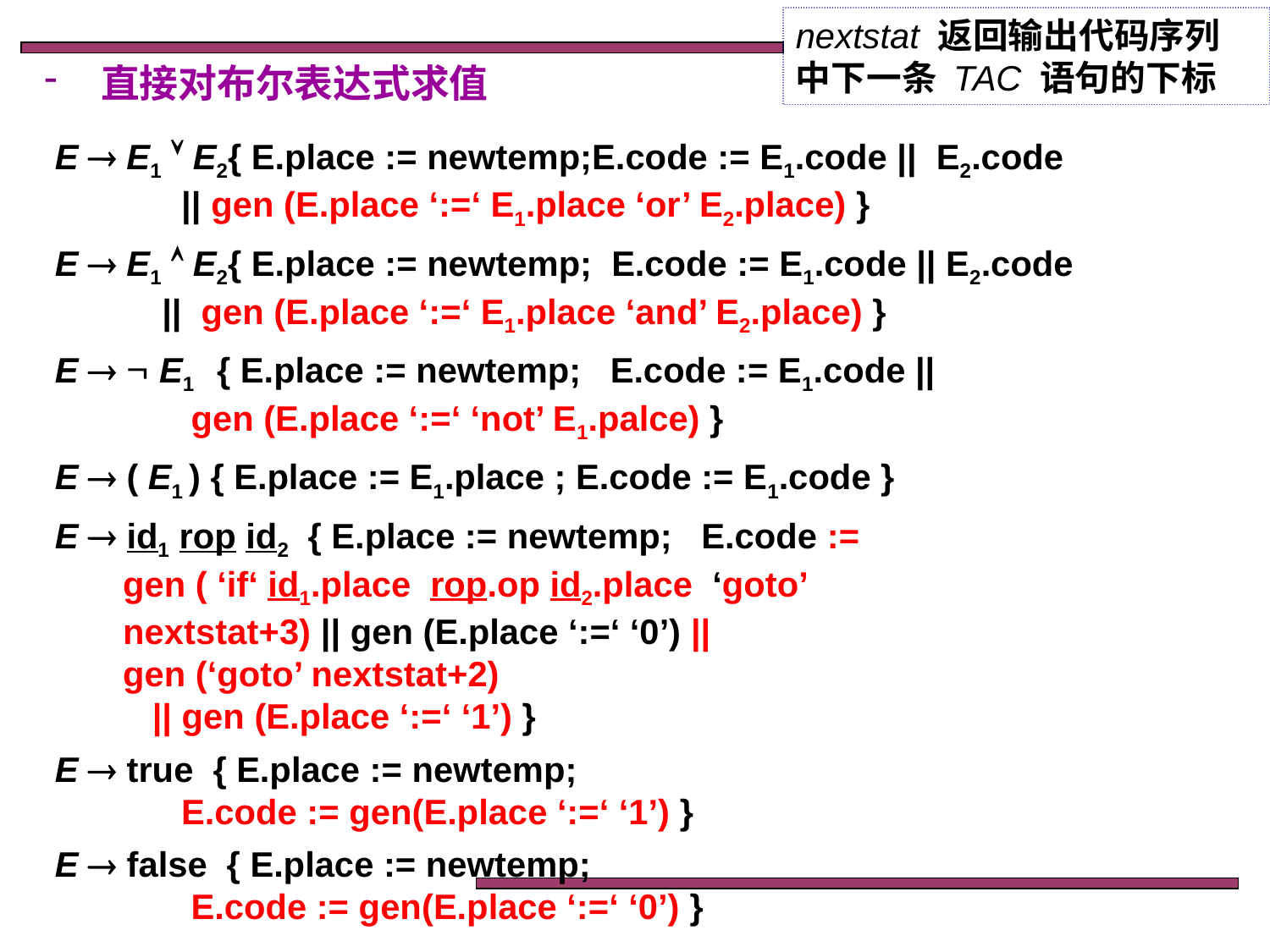

nextstat 返回输出代码序列
中下一条 TAC 语句的下标
  直接对布尔表达式求值
E → E1 ∨ E2{ E.place := newtemp;E.code := E1.code ||  E2.code
             || gen (E.place ‘:=‘ E1.place ‘or’ E2.place) }
E → E1 ∧ E2{ E.place := newtemp;  E.code := E1.code || E2.code
           ||  gen (E.place ‘:=‘ E1.place ‘and’ E2.place) }
E → ¬ E1    { E.place := newtemp;   E.code := E1.code ||
              gen (E.place ‘:=‘ ‘not’ E1.palce) }
E → ( E1 ) { E.place := E1.place ; E.code := E1.code }
E → id1 rop id2  { E.place := newtemp;   E.code :=
       gen ( ‘if‘ id1.place  rop.op id2.place  ‘goto’
       nextstat+3) || gen (E.place ‘:=‘ ‘0’) ||
       gen (‘goto’ nextstat+2)
          || gen (E.place ‘:=‘ ‘1’) }
E → true  { E.place := newtemp;
             E.code := gen(E.place ‘:=‘ ‘1’) }
E → false  { E.place := newtemp;
              E.code := gen(E.place ‘:=‘ ‘0’) }

41